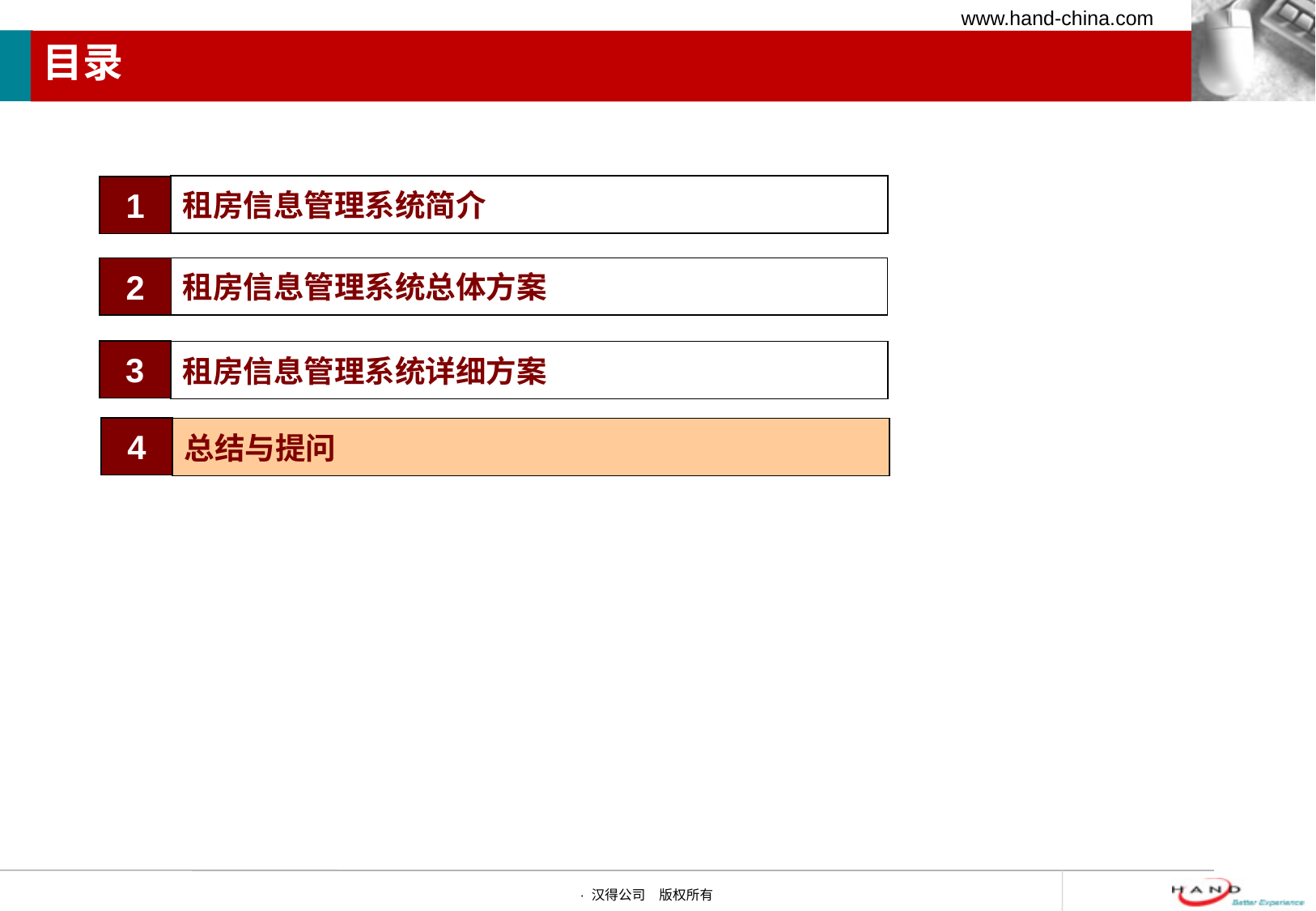

目录
租房信息管理系统简介
1
2
租房信息管理系统总体方案
3
租房信息管理系统详细方案
4
总结与提问